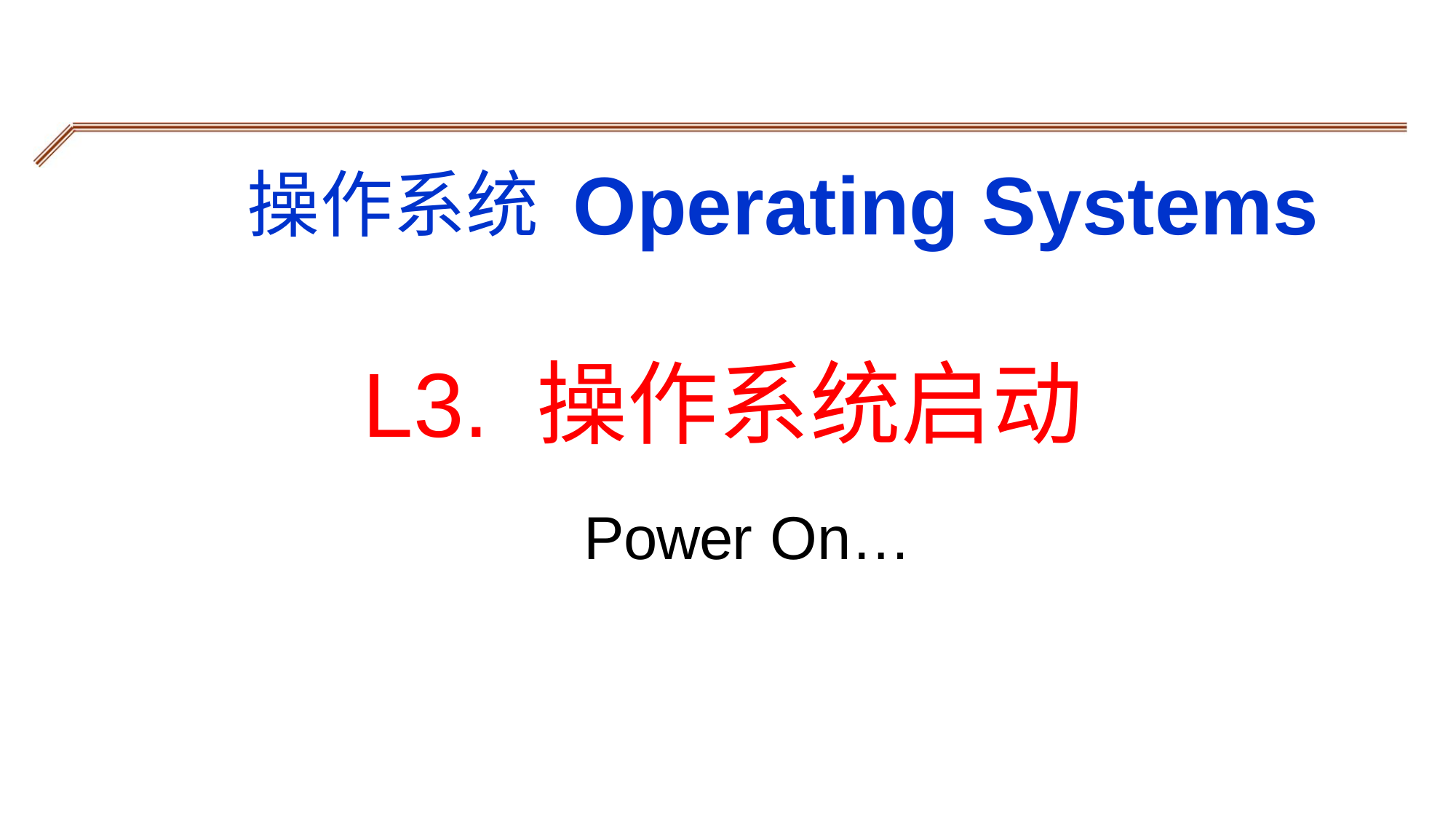

Operating Systems
操作系统
L3. 操作系统启动
Power On…